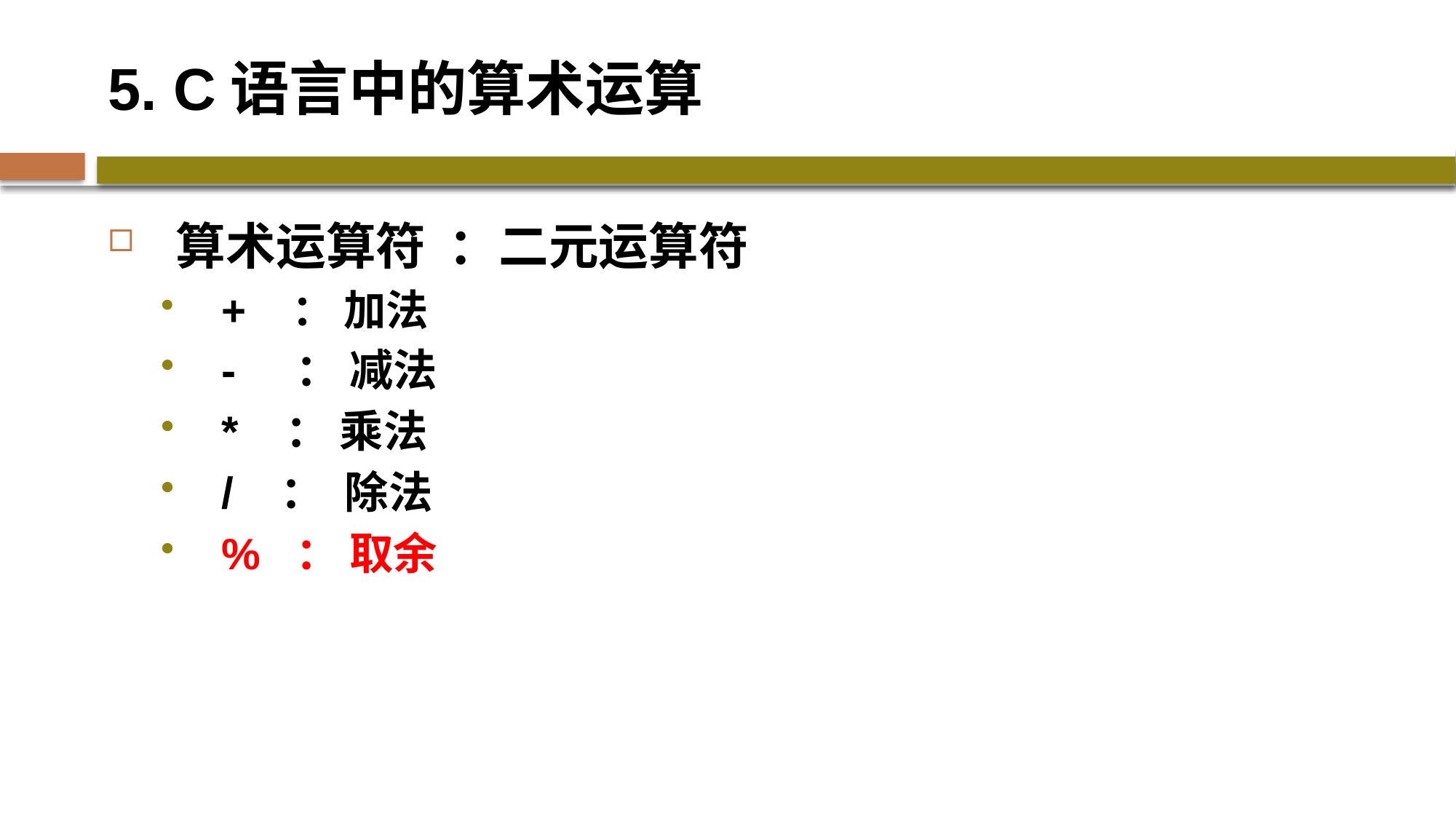

# 5. C语言中的算术运算
算术运算符  ：二元运算符
+   ： 加法
-    ： 减法
*   ： 乘法
/   ：  除法
%  ： 取余